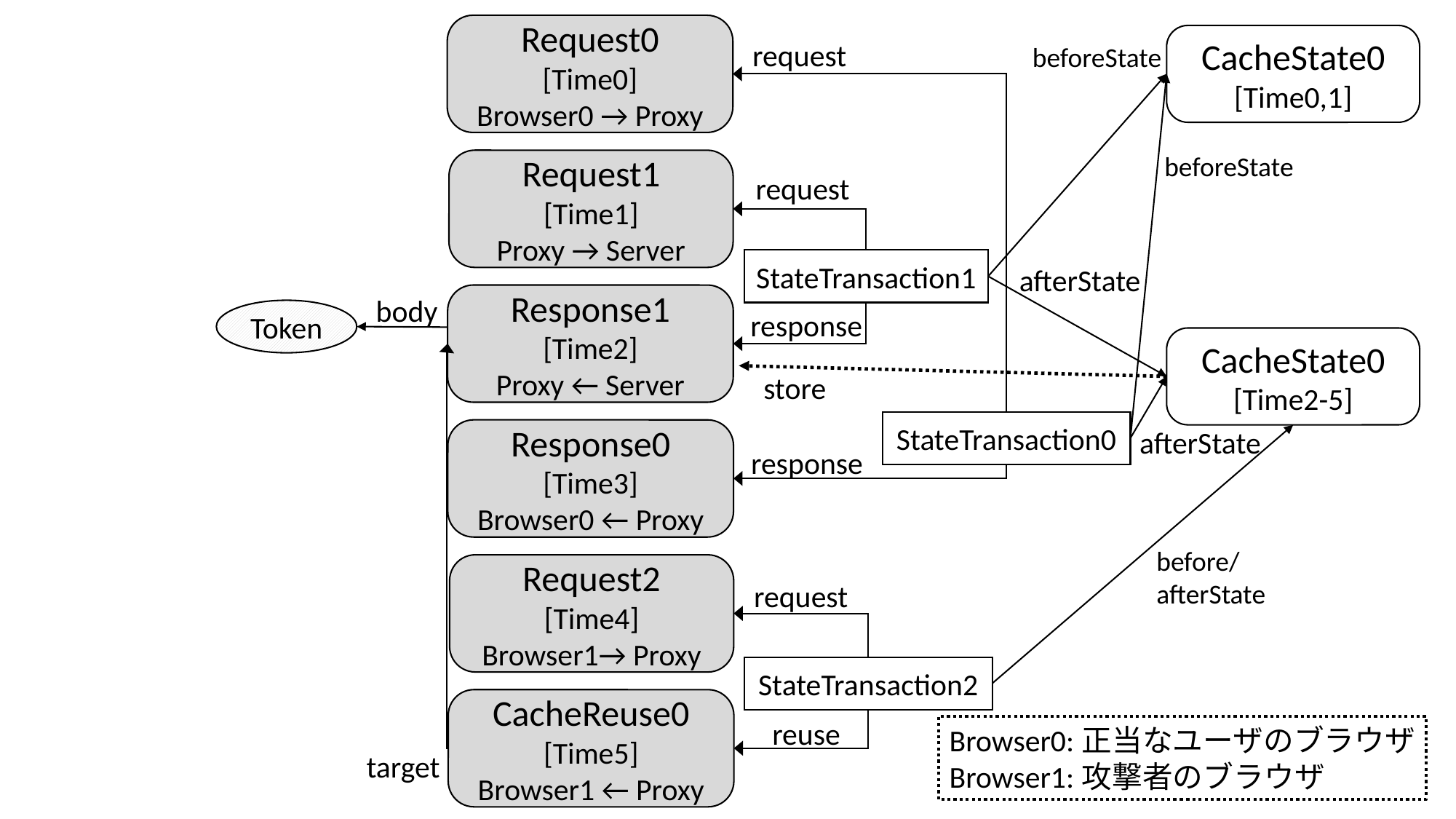

Request0
[Time0]
Browser0 → Proxy
CacheState0
[Time0,1]
request
beforeState
beforeState
Request1
[Time1]
Proxy → Server
request
StateTransaction1
afterState
Response1
[Time2]
Proxy ← Server
body
Token
response
CacheState0
[Time2-5]
store
StateTransaction0
afterState
Response0
[Time3]
Browser0 ← Proxy
response
before/
afterState
Request2
[Time4]
Browser1→ Proxy
request
StateTransaction2
CacheReuse0
[Time5]
Browser1 ← Proxy
reuse
Browser0:正当なユーザのブラウザ
Browser1:攻撃者のブラウザ
target